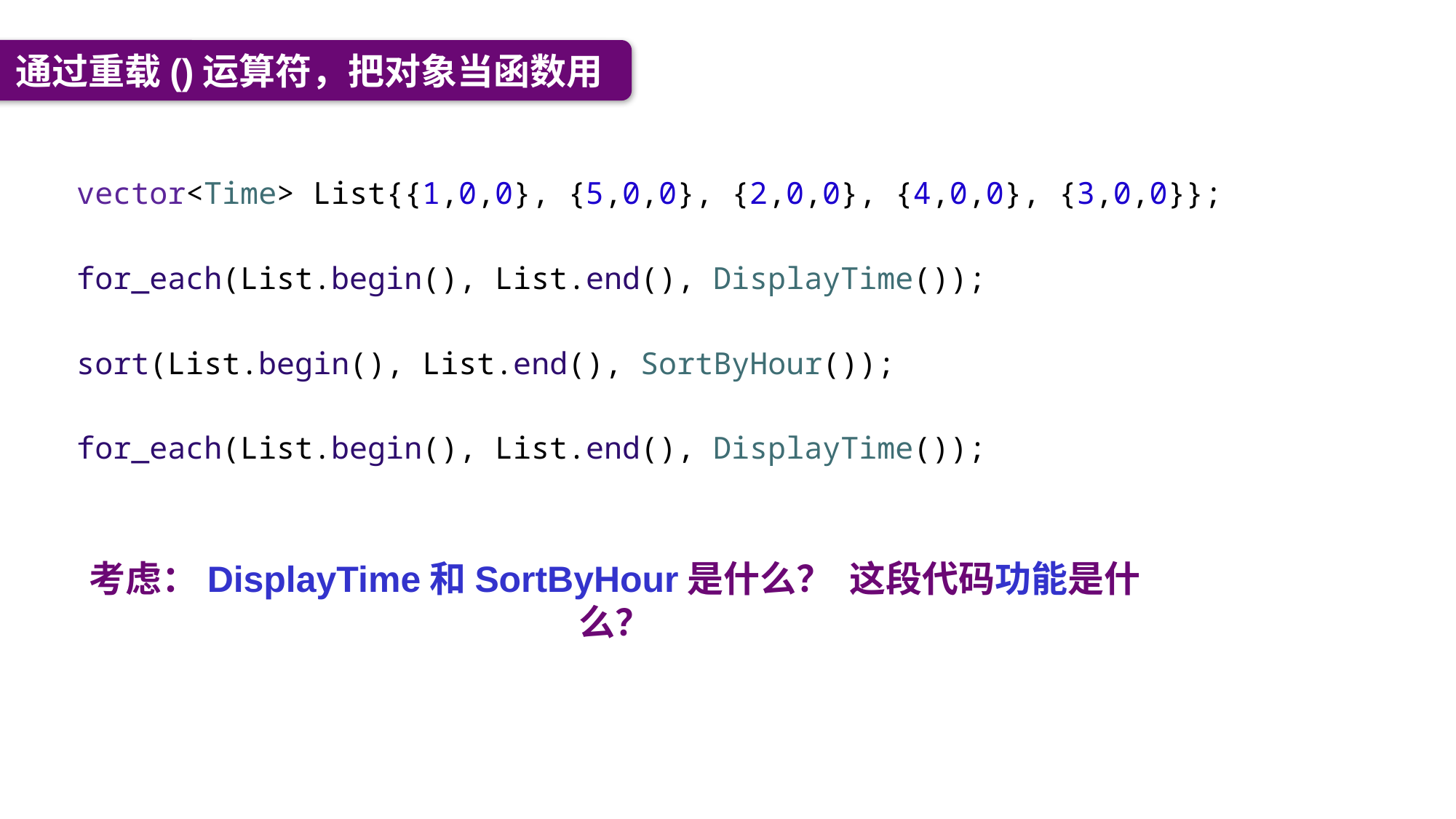

通过重载()运算符，把对象当函数用
vector<Time> List{{1,0,0}, {5,0,0}, {2,0,0}, {4,0,0}, {3,0,0}};

for_each(List.begin(), List.end(), DisplayTime());

sort(List.begin(), List.end(), SortByHour());

for_each(List.begin(), List.end(), DisplayTime());
考虑：DisplayTime和SortByHour是什么？  这段代码功能是什么？
40